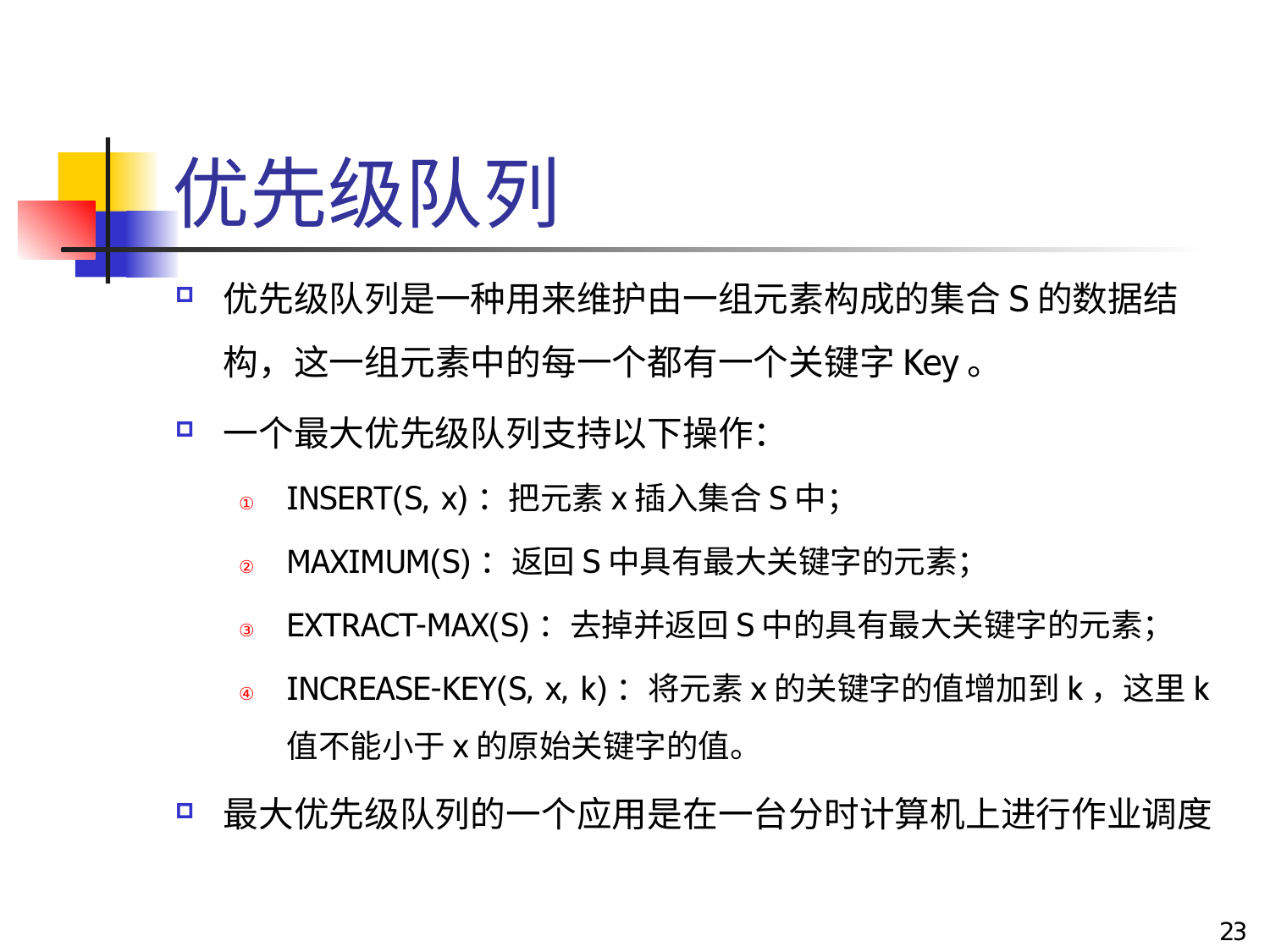

优先级队列
优先级队列是一种用来维护由一组元素构成的集合S的数据结构，这一组元素中的每一个都有一个关键字Key。
一个最大优先级队列支持以下操作：
INSERT(S, x)：把元素x插入集合S中；
MAXIMUM(S)：返回S中具有最大关键字的元素；
EXTRACT-MAX(S)：去掉并返回S中的具有最大关键字的元素；
INCREASE-KEY(S, x, k)：将元素x的关键字的值增加到k，这里k值不能小于x的原始关键字的值。
最大优先级队列的一个应用是在一台分时计算机上进行作业调度

23